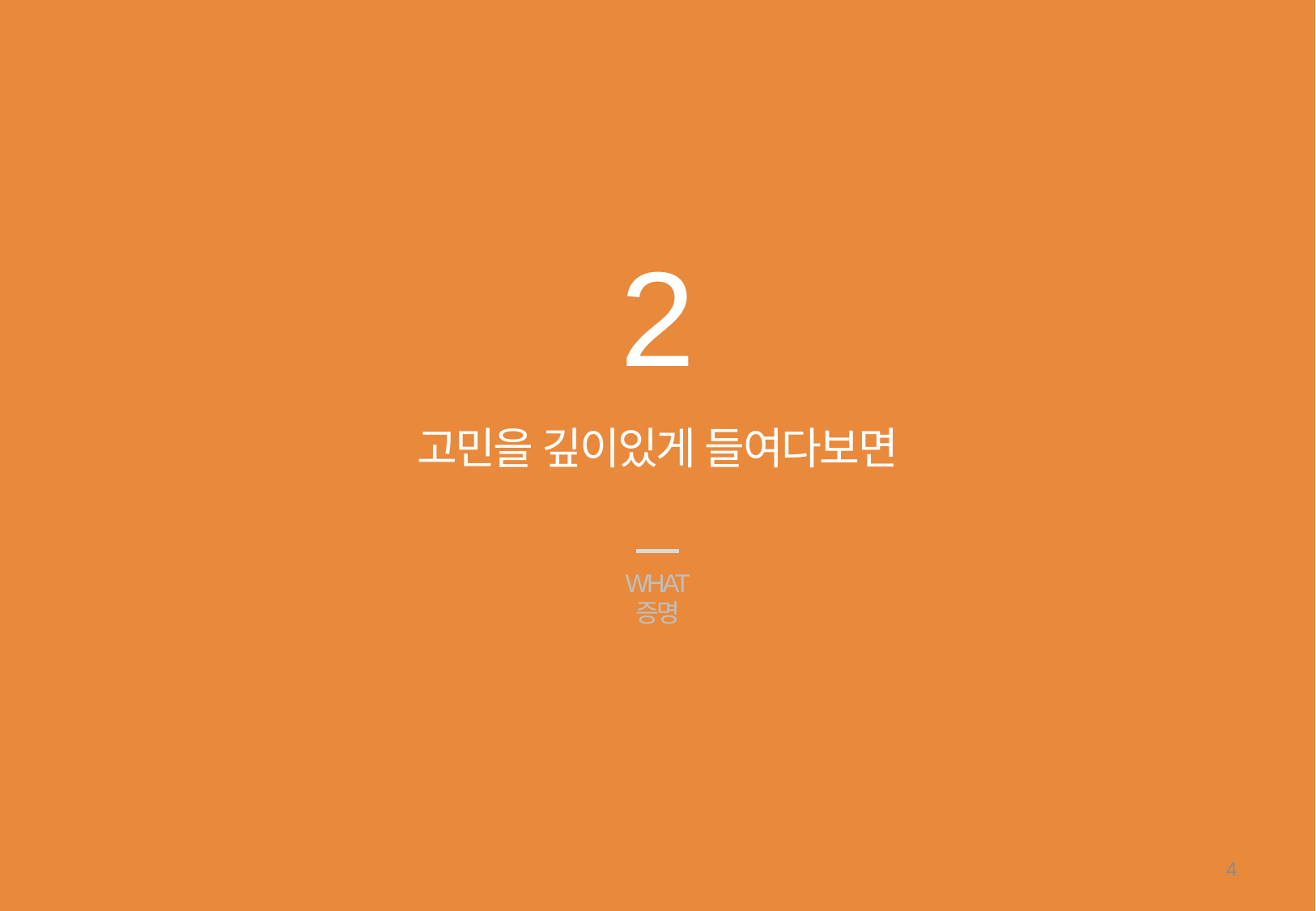

2
고민을 깊이있게 들여다보면
WHAT
증명
4